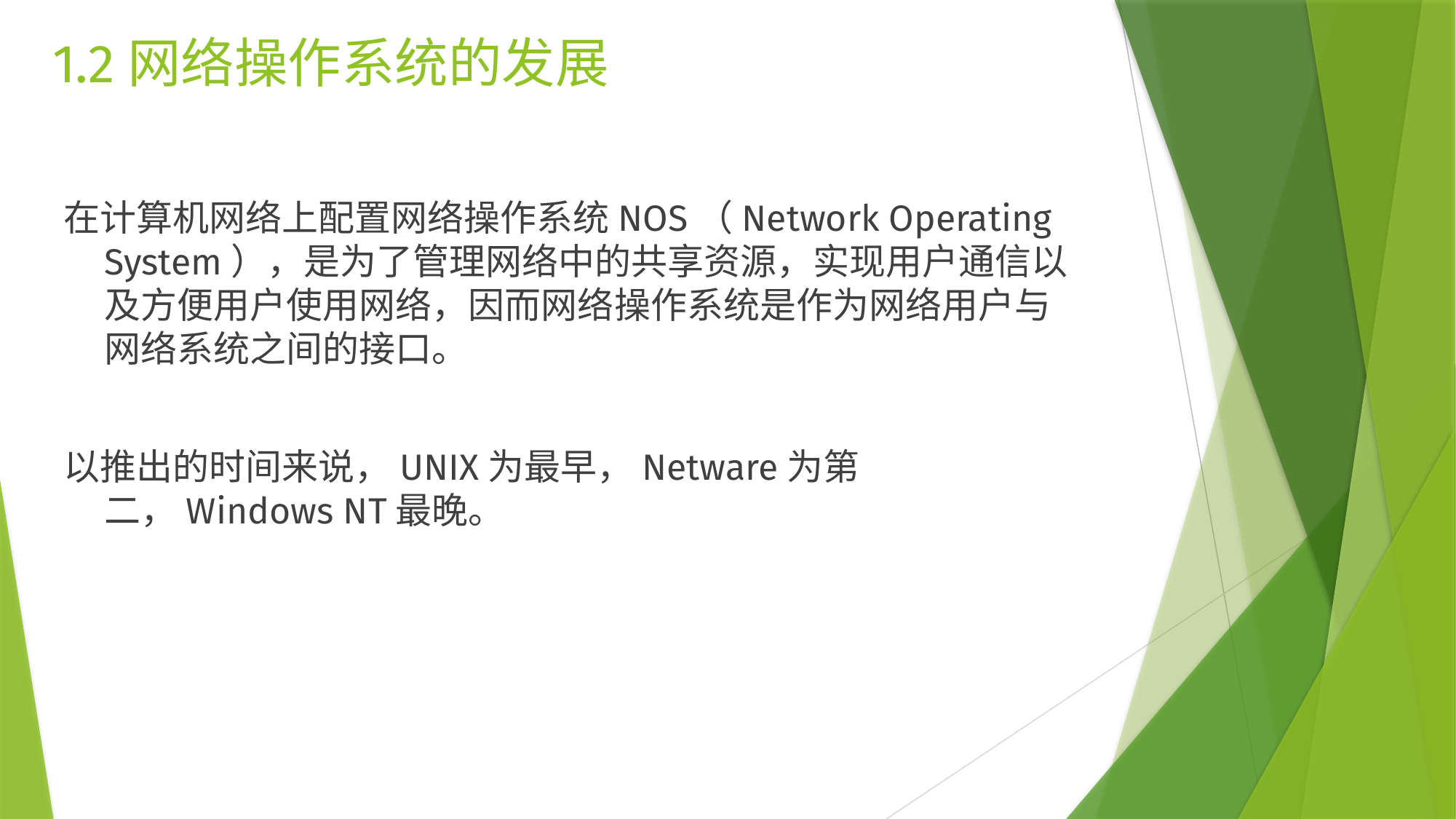

1.2网络操作系统的发展
在计算机网络上配置网络操作系统NOS（Network Operating System），是为了管理网络中的共享资源，实现用户通信以及方便用户使用网络，因而网络操作系统是作为网络用户与网络系统之间的接口。

以推出的时间来说，UNIX为最早，Netware为第二，Windows NT最晚。